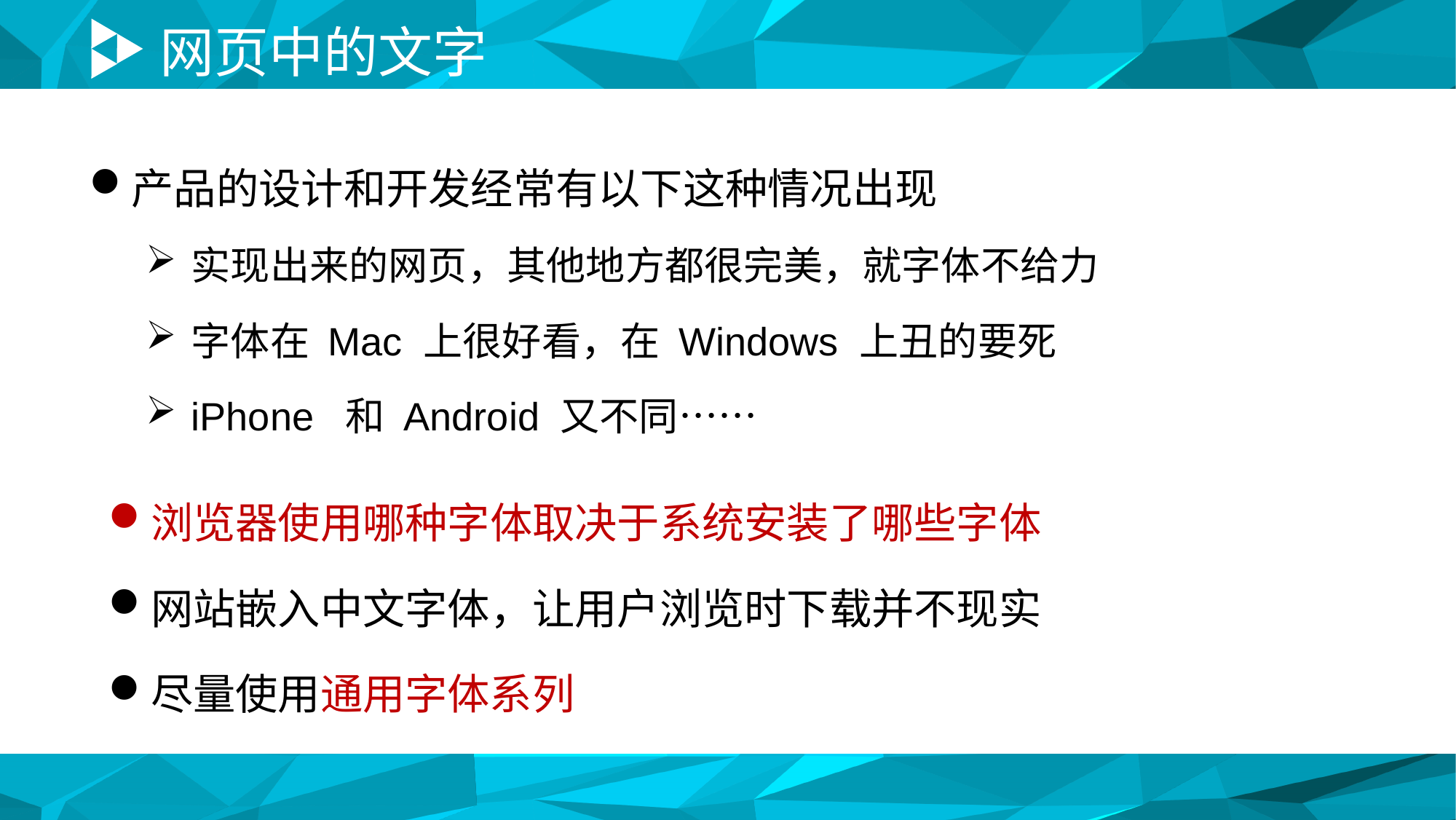

# 网页中的文字
产品的设计和开发经常有以下这种情况出现
实现出来的网页，其他地方都很完美，就字体不给力
字体在 Mac 上很好看，在 Windows 上丑的要死
iPhone  和 Android 又不同……

浏览器使用哪种字体取决于系统安装了哪些字体
网站嵌入中文字体，让用户浏览时下载并不现实
尽量使用通用字体系列